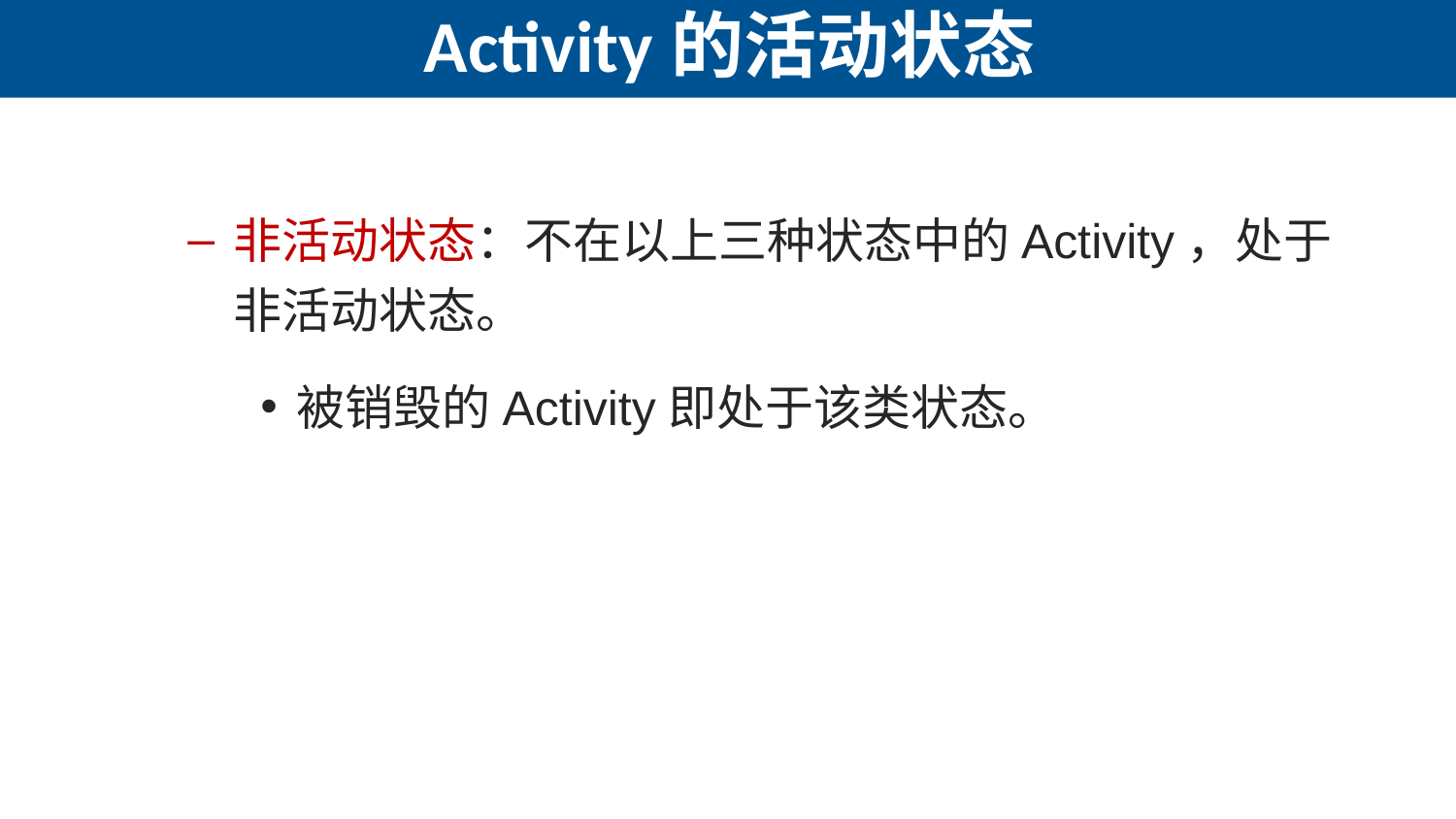

# Activity的活动状态
非活动状态：不在以上三种状态中的Activity，处于非活动状态。
被销毁的Activity即处于该类状态。